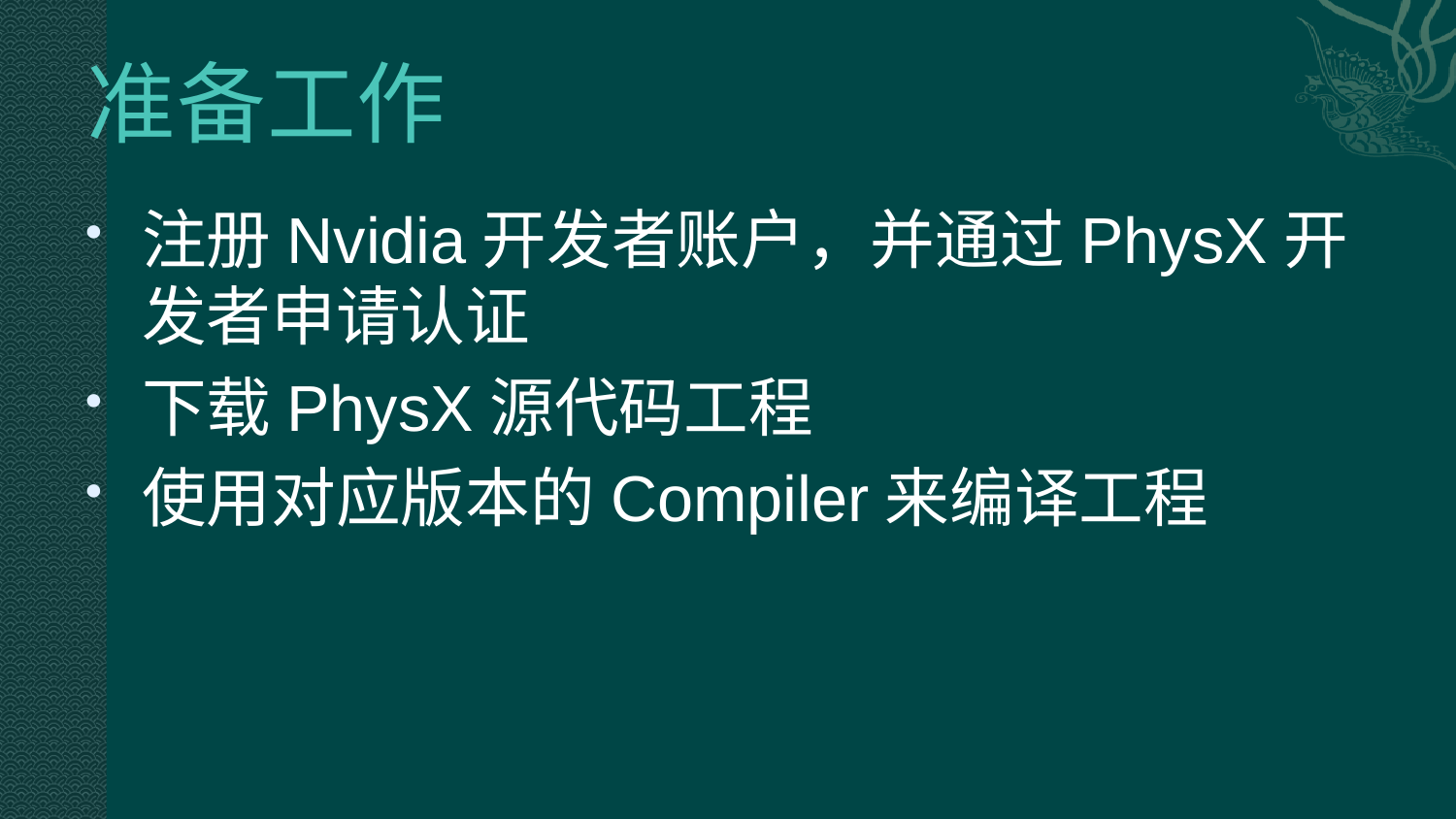

# 准备工作
注册Nvidia开发者账户，并通过PhysX开发者申请认证
下载PhysX源代码工程
使用对应版本的Compiler来编译工程